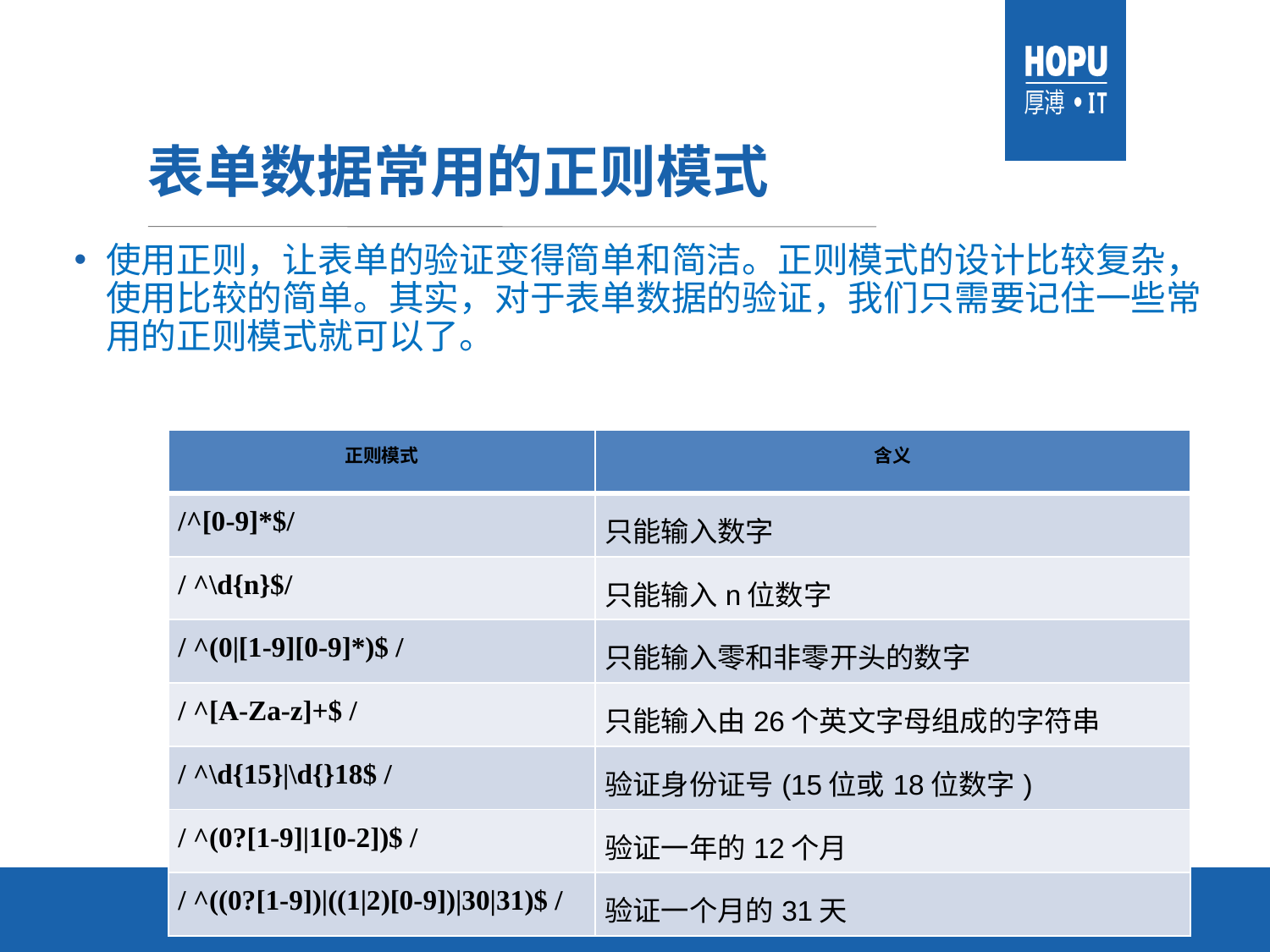

# 表单数据常用的正则模式
使用正则，让表单的验证变得简单和简洁。正则模式的设计比较复杂，使用比较的简单。其实，对于表单数据的验证，我们只需要记住一些常用的正则模式就可以了。

| 正则模式 | 含义 |
| --- | --- |
| /^[0-9]\*$/ | 只能输入数字 |
| / ^\d{n}$/ | 只能输入n位数字 |
| / ^(0|[1-9][0-9]\*)$ / | 只能输入零和非零开头的数字 |
| / ^[A-Za-z]+$ / | 只能输入由26个英文字母组成的字符串 |
| / ^\d{15}|\d{}18$ / | 验证身份证号(15位或18位数字) |
| / ^(0?[1-9]|1[0-2])$ / | 验证一年的12个月 |
| / ^((0?[1-9])|((1|2)[0-9])|30|31)$ / | 验证一个月的31天 |